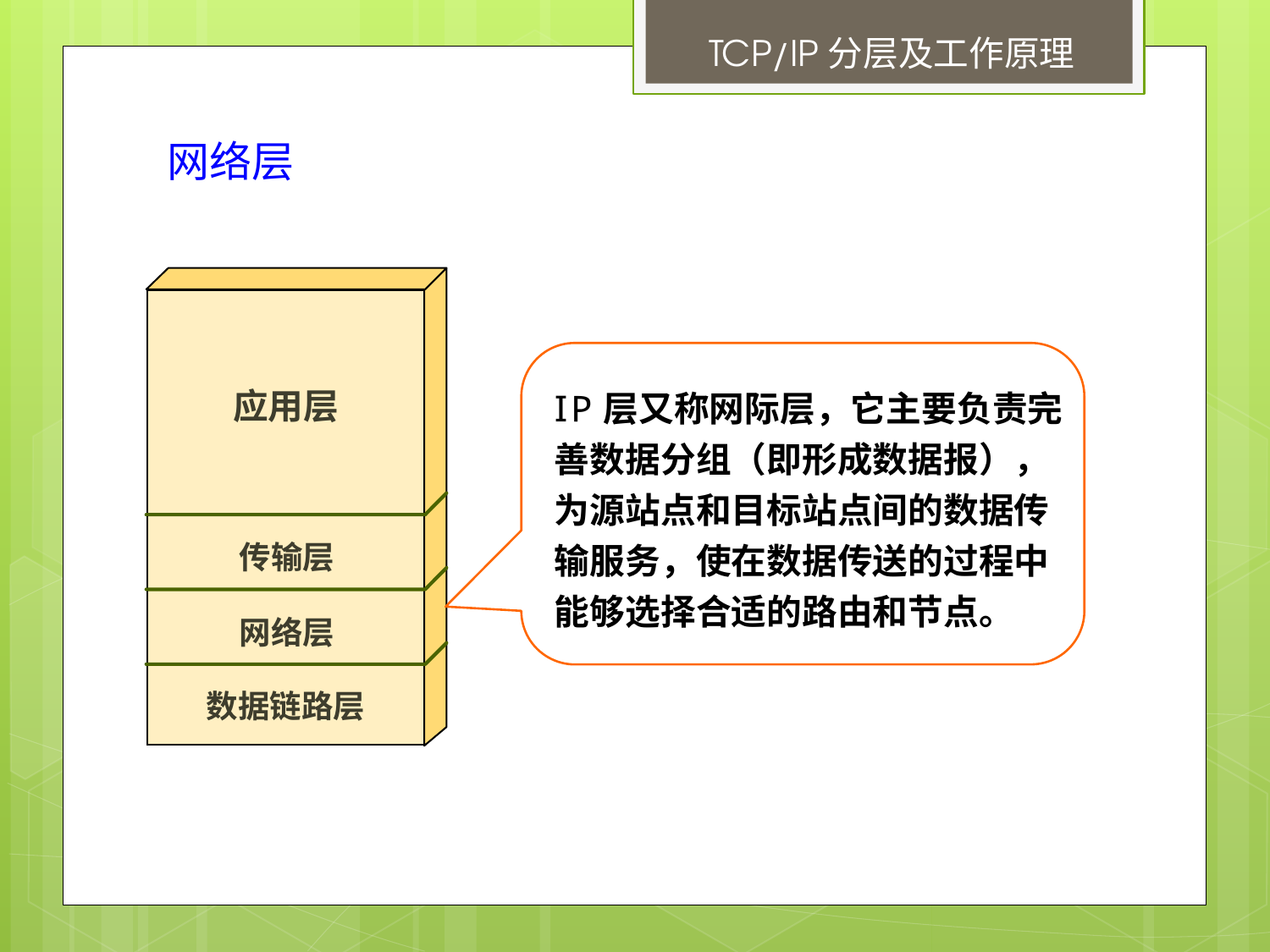

TCP/IP分层及工作原理
网络层

应用层

传输层

网络层

数据链路层

IP层又称网际层，它主要负责完善数据分组（即形成数据报），为源站点和目标站点间的数据传输服务，使在数据传送的过程中能够选择合适的路由和节点。